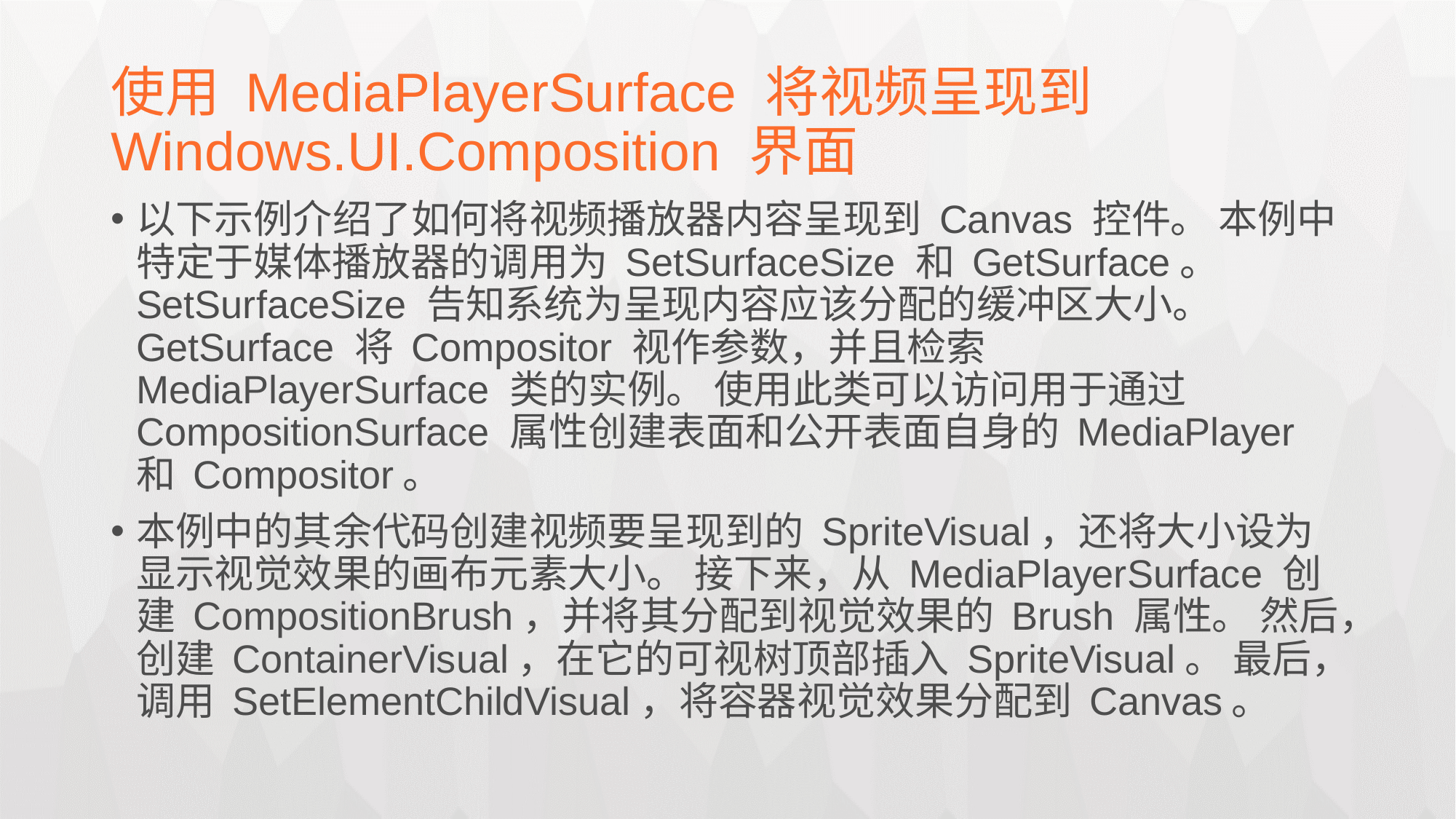

使用 MediaPlayerSurface 将视频呈现到 Windows.UI.Composition 界面
以下示例介绍了如何将视频播放器内容呈现到 Canvas 控件。 本例中特定于媒体播放器的调用为 SetSurfaceSize 和 GetSurface。 SetSurfaceSize 告知系统为呈现内容应该分配的缓冲区大小。 GetSurface 将 Compositor 视作参数，并且检索 MediaPlayerSurface 类的实例。 使用此类可以访问用于通过 CompositionSurface 属性创建表面和公开表面自身的 MediaPlayer 和 Compositor。
本例中的其余代码创建视频要呈现到的 SpriteVisual，还将大小设为显示视觉效果的画布元素大小。 接下来，从 MediaPlayerSurface 创建 CompositionBrush，并将其分配到视觉效果的 Brush 属性。 然后，创建 ContainerVisual，在它的可视树顶部插入 SpriteVisual。 最后，调用 SetElementChildVisual，将容器视觉效果分配到 Canvas。